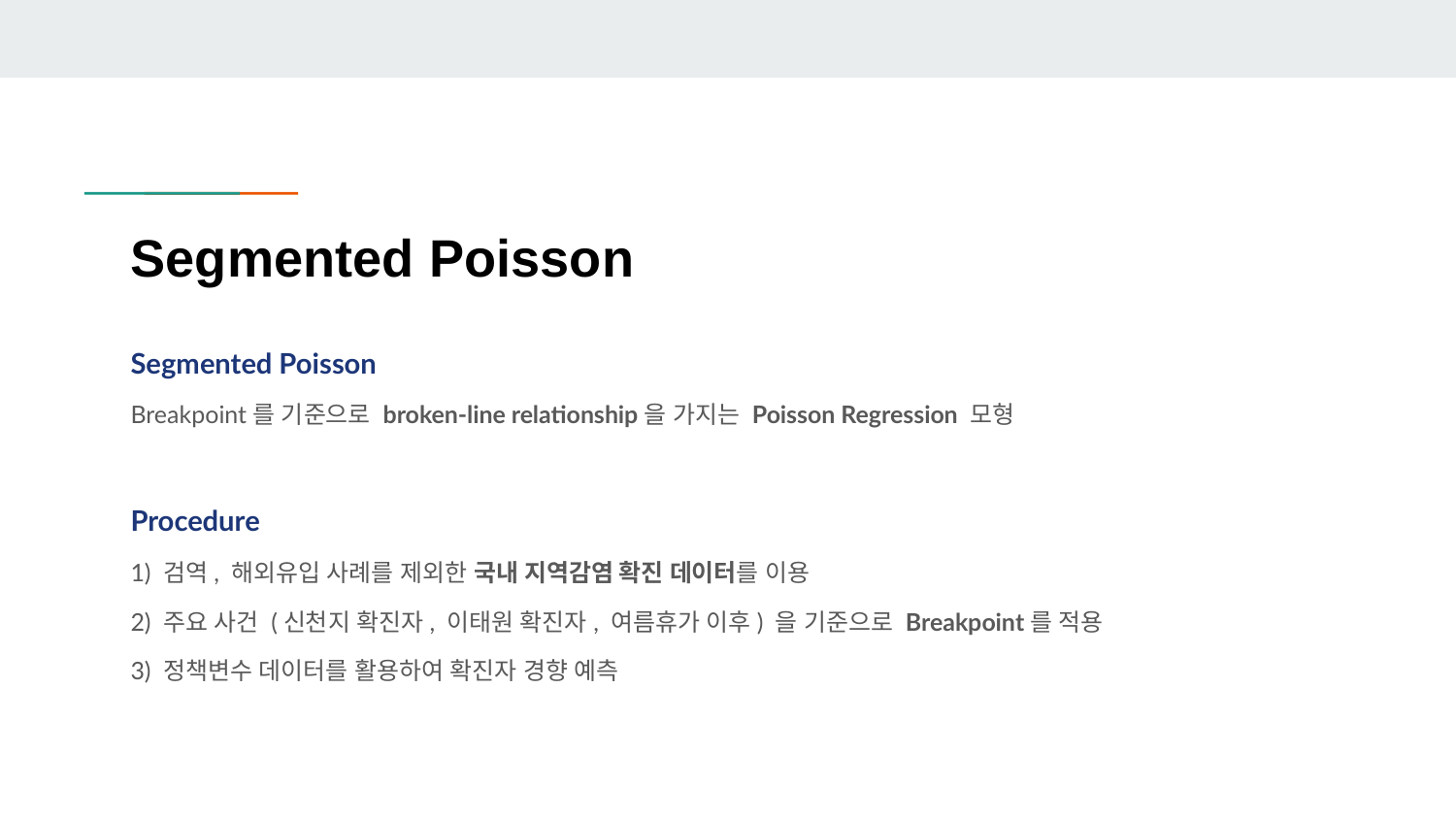

# Segmented Poisson
Segmented Poisson
Breakpoint를 기준으로 broken-line relationship을 가지는 Poisson Regression 모형

Procedure
1) 검역, 해외유입 사례를 제외한 국내 지역감염 확진 데이터를 이용
2) 주요 사건 (신천지 확진자, 이태원 확진자, 여름휴가 이후) 을 기준으로 Breakpoint를 적용
3) 정책변수 데이터를 활용하여 확진자 경향 예측